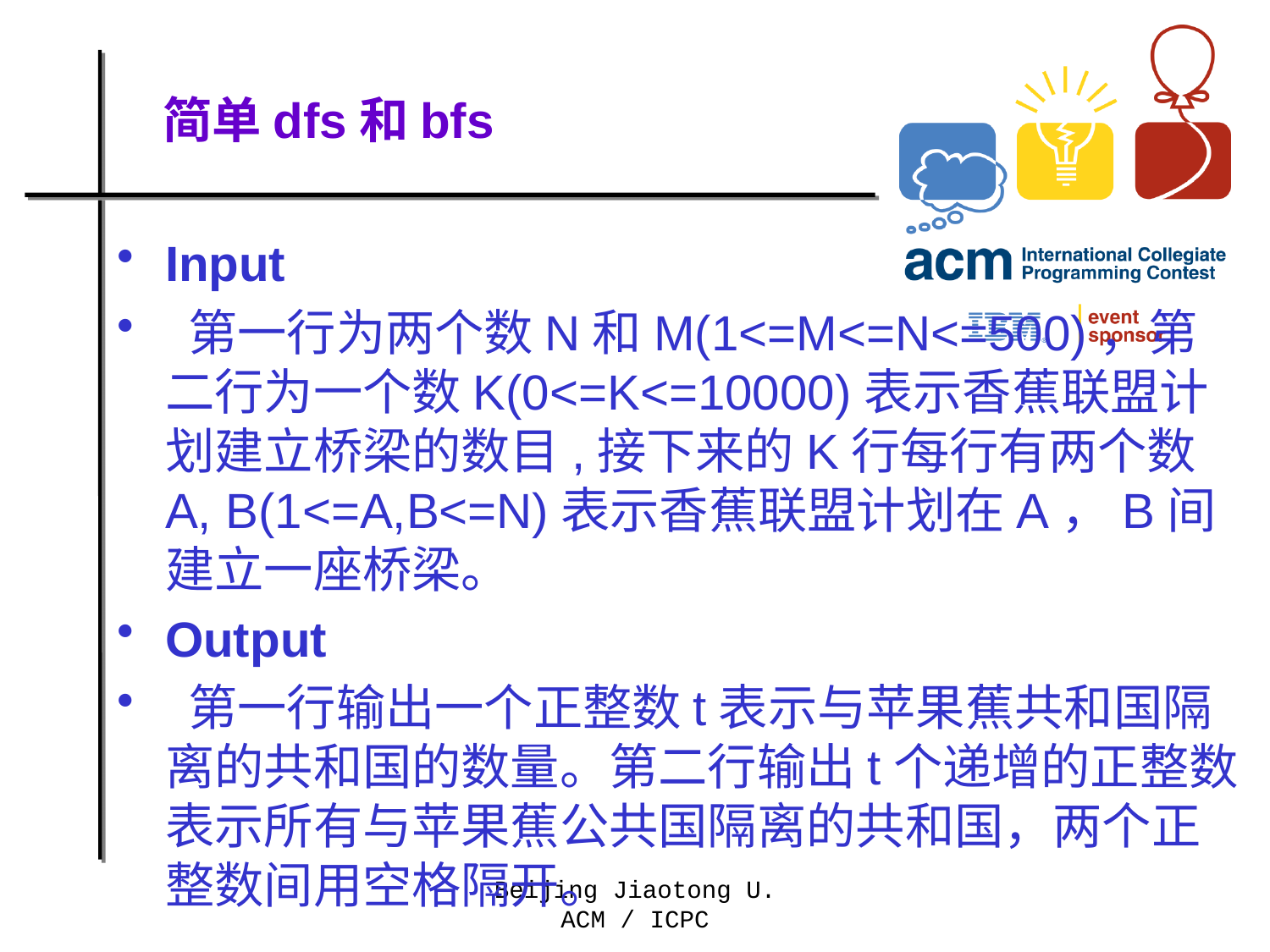

# 简单dfs和bfs
Input
 第一行为两个数N和M(1<=M<=N<=500)，第二行为一个数K(0<=K<=10000)表示香蕉联盟计划建立桥梁的数目,接下来的K行每行有两个数A, B(1<=A,B<=N)表示香蕉联盟计划在A，B间建立一座桥梁。
Output
 第一行输出一个正整数t表示与苹果蕉共和国隔离的共和国的数量。第二行输出t个递增的正整数表示所有与苹果蕉公共国隔离的共和国，两个正整数间用空格隔开。